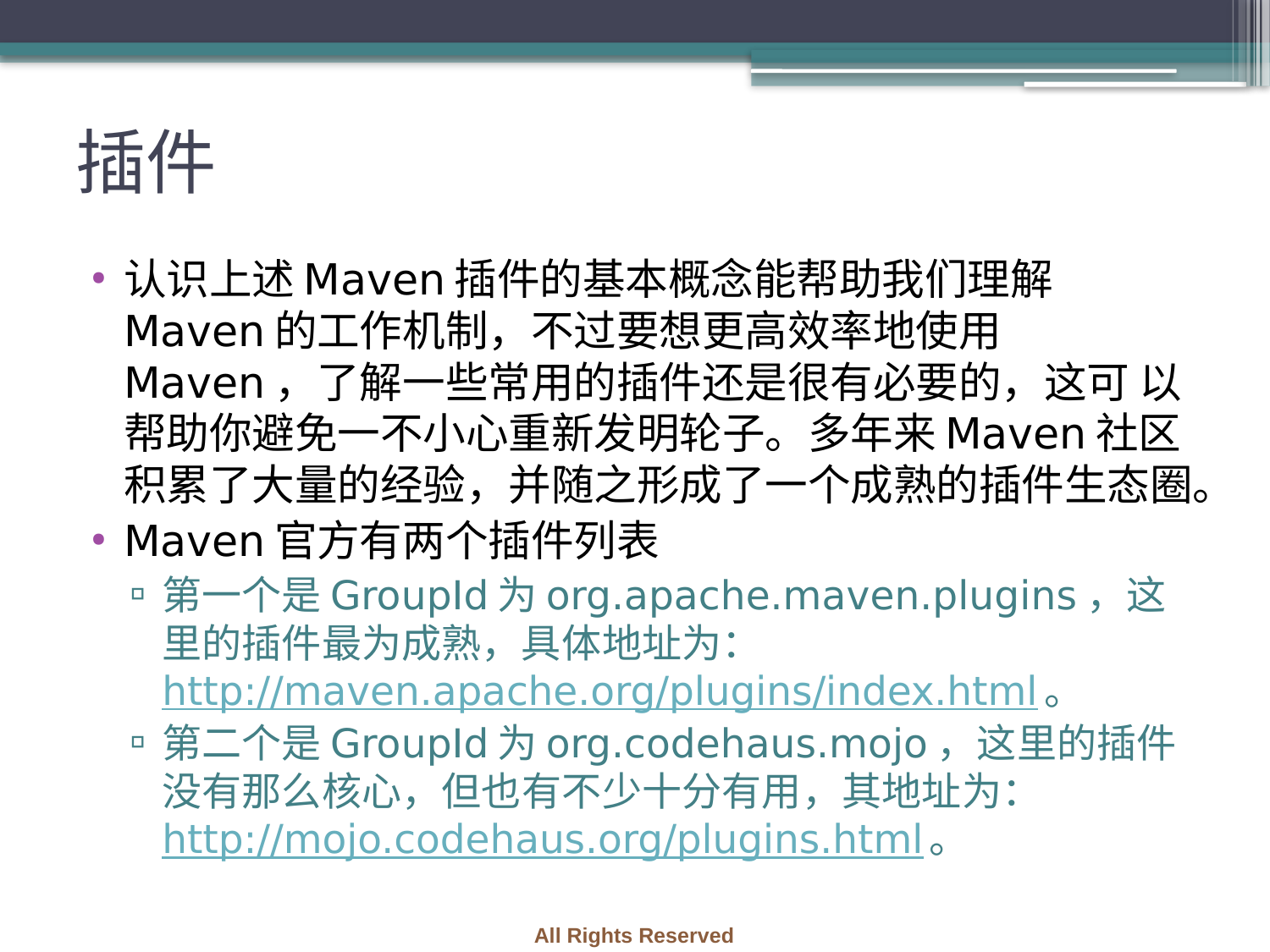

# 插件
认识上述Maven插件的基本概念能帮助我们理解Maven的工作机制，不过要想更高效率地使用Maven，了解一些常用的插件还是很有必要的，这可 以帮助你避免一不小心重新发明轮子。多年来Maven社区积累了大量的经验，并随之形成了一个成熟的插件生态圈。
Maven官方有两个插件列表
第一个是GroupId为org.apache.maven.plugins，这里的插件最为成熟，具体地址为：http://maven.apache.org/plugins/index.html。
第二个是GroupId为org.codehaus.mojo，这里的插件没有那么核心，但也有不少十分有用，其地址为：http://mojo.codehaus.org/plugins.html。